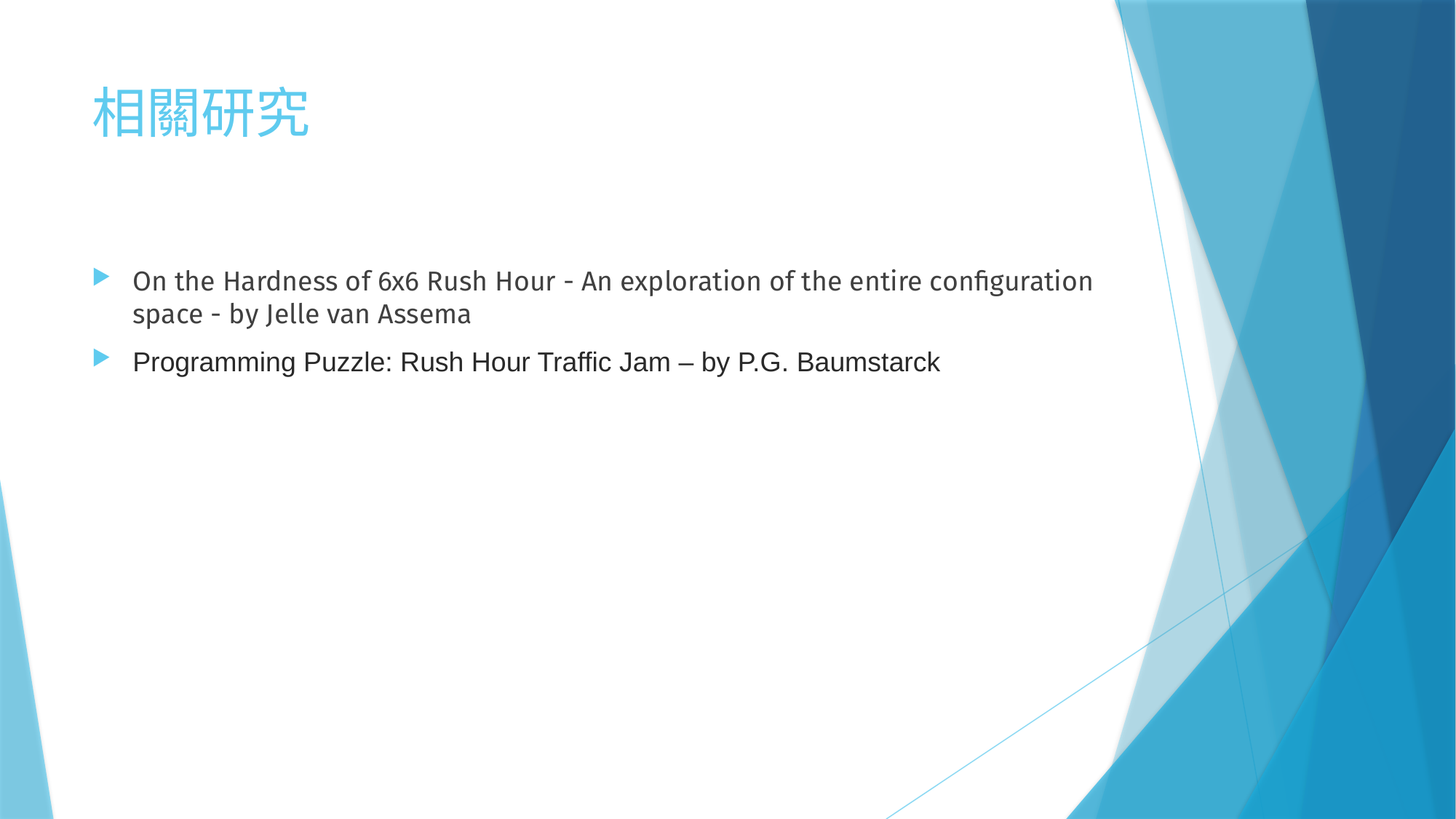

# 相關研究
On the Hardness of 6x6 Rush Hour - An exploration of the entire configuration space - by Jelle van Assema
Programming Puzzle: Rush Hour Traffic Jam – by P.G. Baumstarck